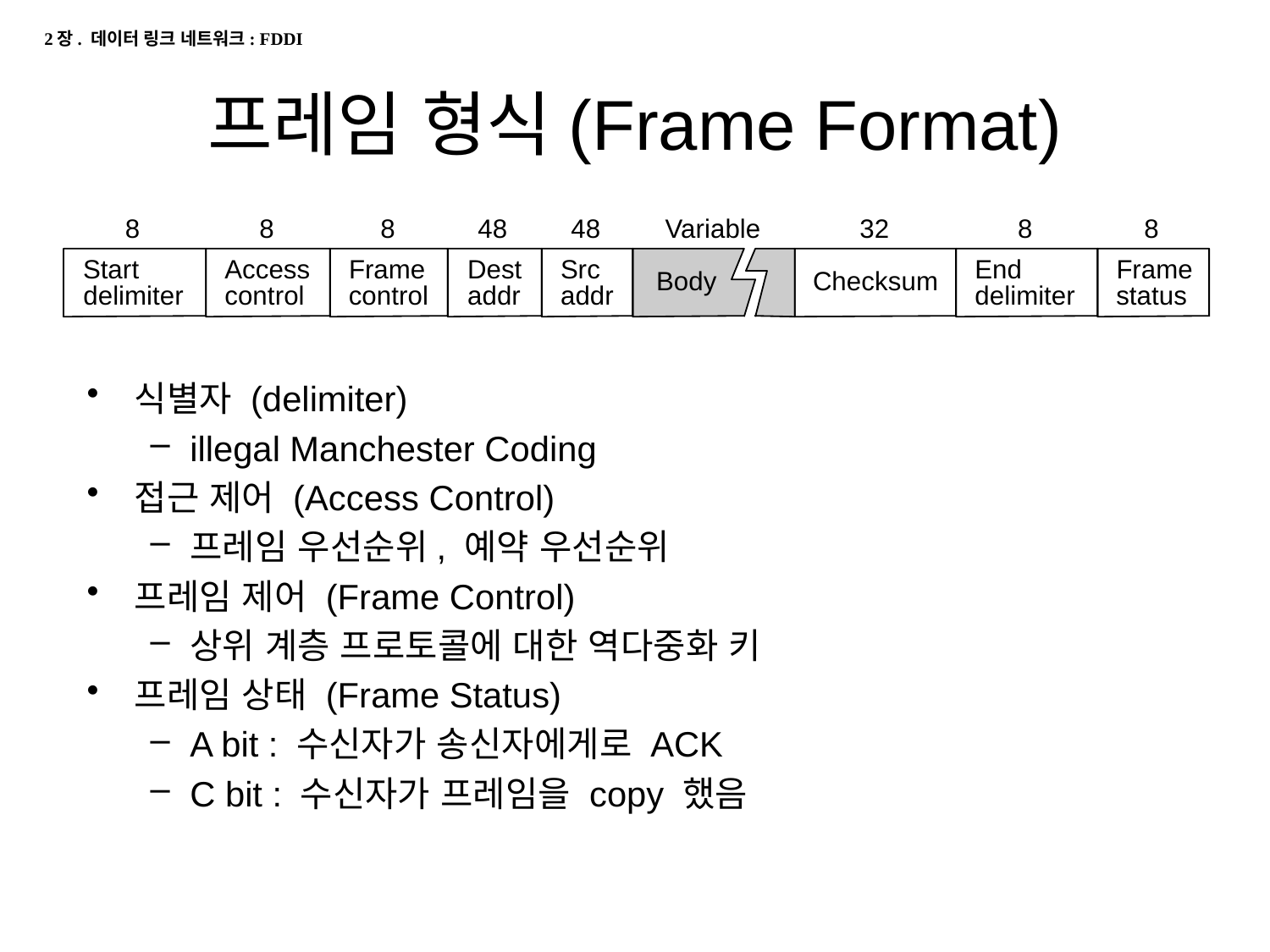

2장. 데이터 링크 네트워크: FDDI
# 프레임 형식(Frame Format)
8
8
8
48
48
Variable
32
8
8

Start
Access
Frame
Dest
Src
End
Frame
Body
Checksum
delimiter
control
control
addr
addr
delimiter
status
식별자 (delimiter)
illegal Manchester Coding
접근 제어 (Access Control)
프레임 우선순위, 예약 우선순위
프레임 제어 (Frame Control)
상위 계층 프로토콜에 대한 역다중화 키
프레임 상태 (Frame Status)
A bit : 수신자가 송신자에게로 ACK
C bit : 수신자가 프레임을 copy 했음